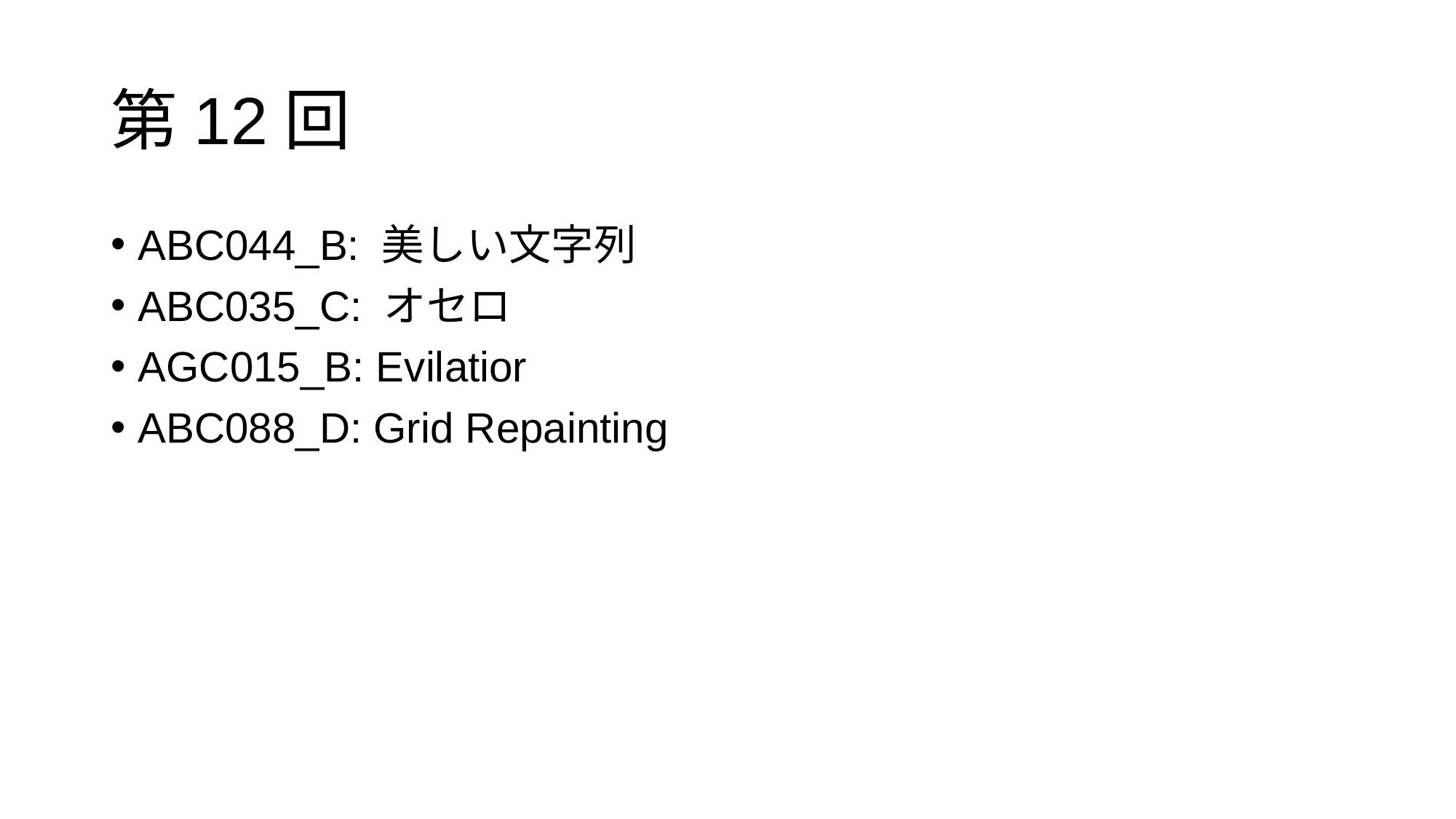

# 第12回
ABC044_B: 美しい文字列
ABC035_C: オセロ
AGC015_B: Evilatior
ABC088_D: Grid Repainting